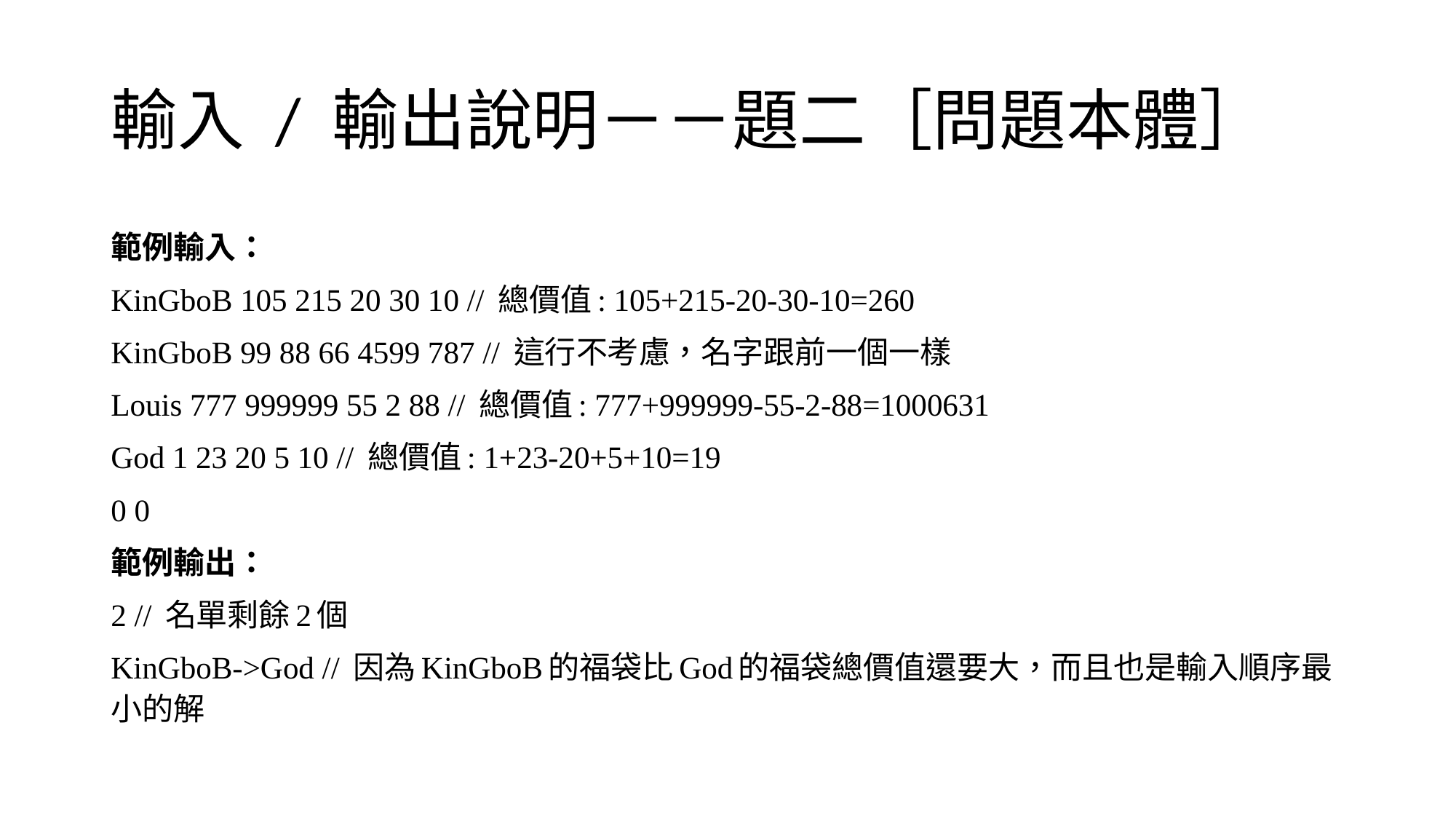

# 輸入 / 輸出說明－－題二［問題本體］
範例輸入：
KinGboB 105 215 20 30 10 // 總價值: 105+215-20-30-10=260
KinGboB 99 88 66 4599 787 // 這行不考慮，名字跟前一個一樣
Louis 777 999999 55 2 88 // 總價值: 777+999999-55-2-88=1000631
God 1 23 20 5 10 // 總價值: 1+23-20+5+10=19
0 0
範例輸出：
2 // 名單剩餘2個
KinGboB->God // 因為KinGboB的福袋比God的福袋總價值還要大，而且也是輸入順序最小的解